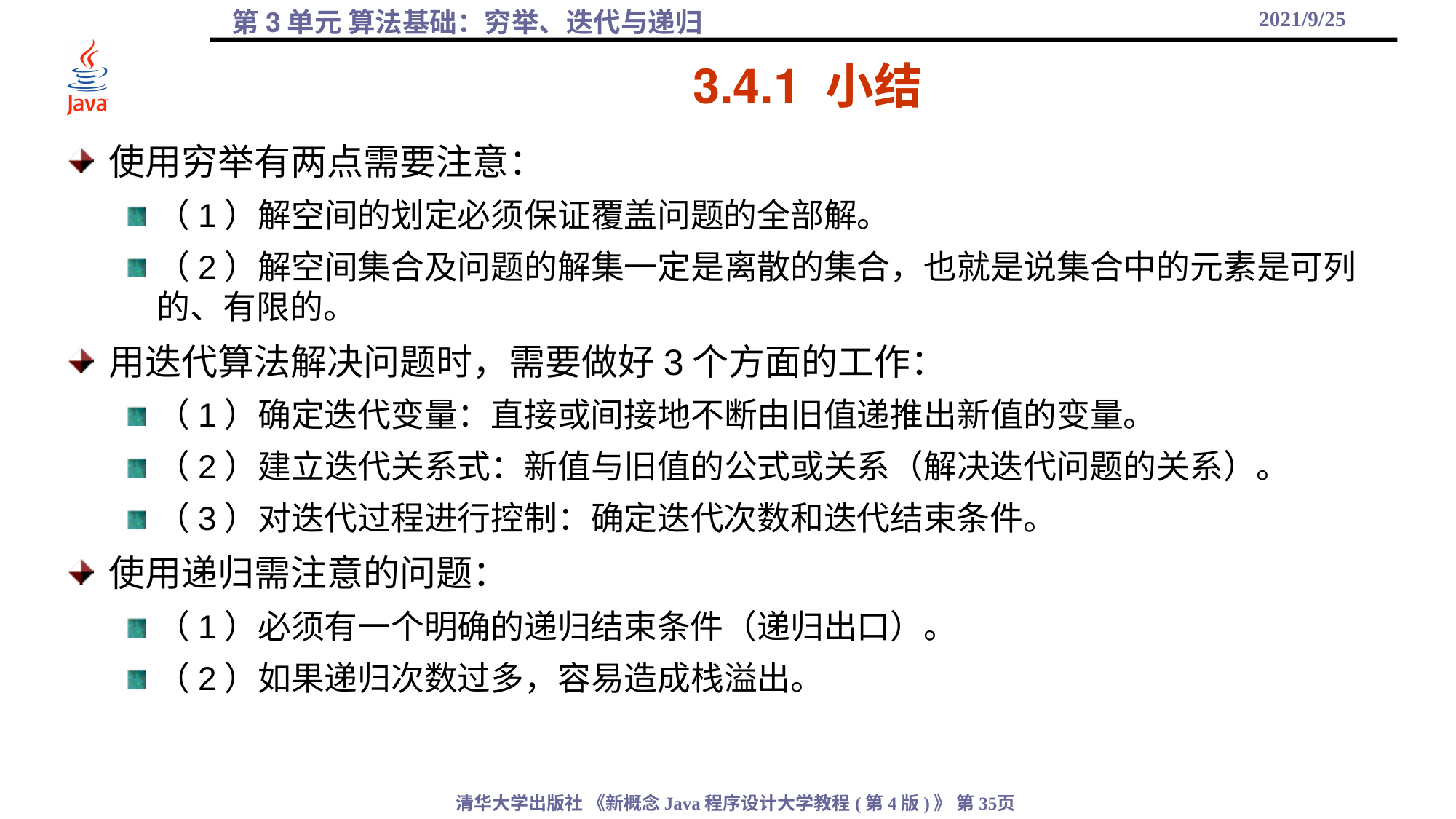

2021/9/25
# 3.4.1 小结
使用穷举有两点需要注意：
（1）解空间的划定必须保证覆盖问题的全部解。
（2）解空间集合及问题的解集一定是离散的集合，也就是说集合中的元素是可列的、有限的。
用迭代算法解决问题时，需要做好3个方面的工作：
（1）确定迭代变量：直接或间接地不断由旧值递推出新值的变量。
（2）建立迭代关系式：新值与旧值的公式或关系（解决迭代问题的关系）。
（3）对迭代过程进行控制：确定迭代次数和迭代结束条件。
使用递归需注意的问题：
（1）必须有一个明确的递归结束条件（递归出口）。
（2）如果递归次数过多，容易造成栈溢出。